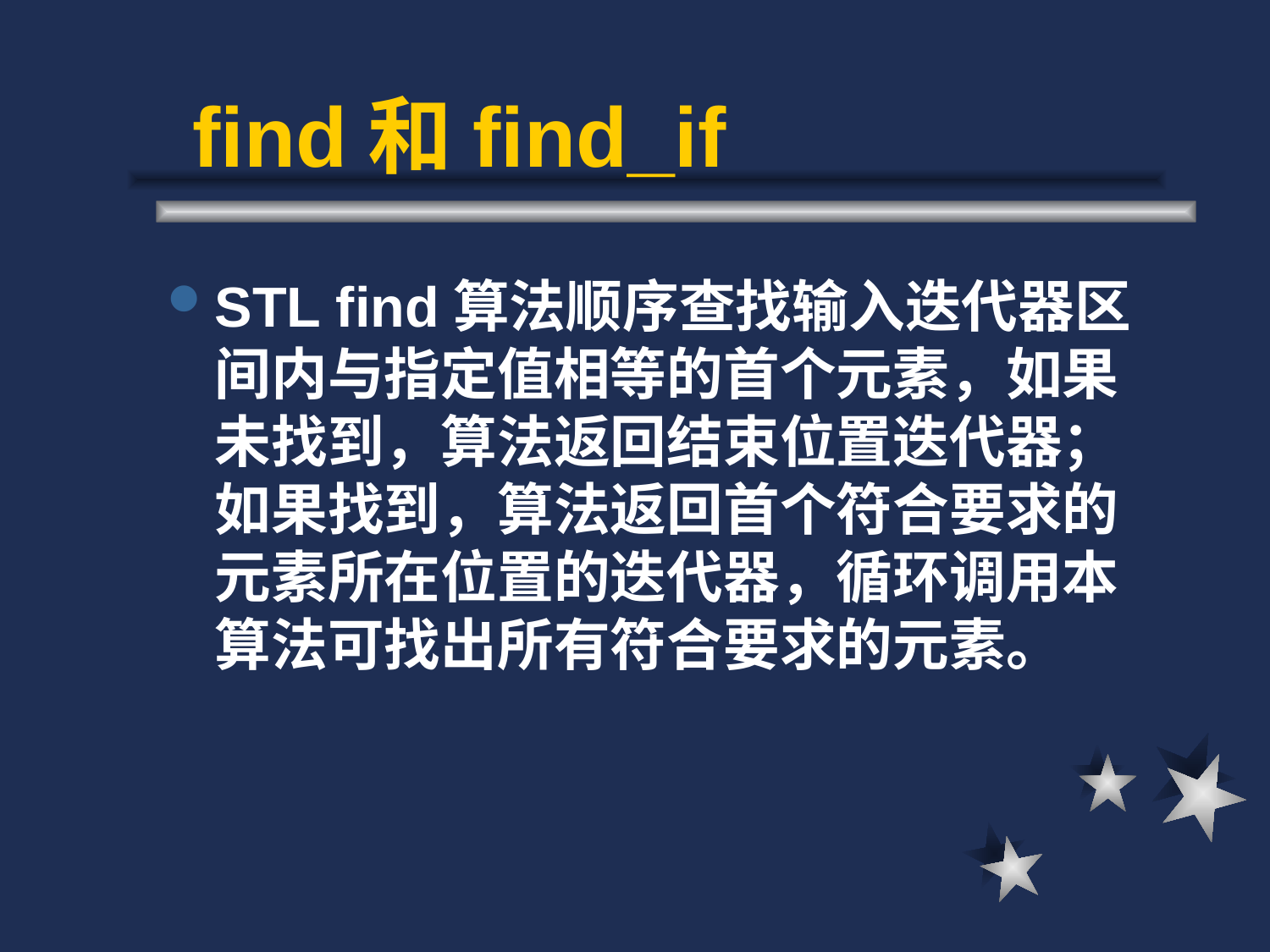

# find和find_if
STL find算法顺序查找输入迭代器区间内与指定值相等的首个元素，如果未找到，算法返回结束位置迭代器；如果找到，算法返回首个符合要求的元素所在位置的迭代器，循环调用本算法可找出所有符合要求的元素。